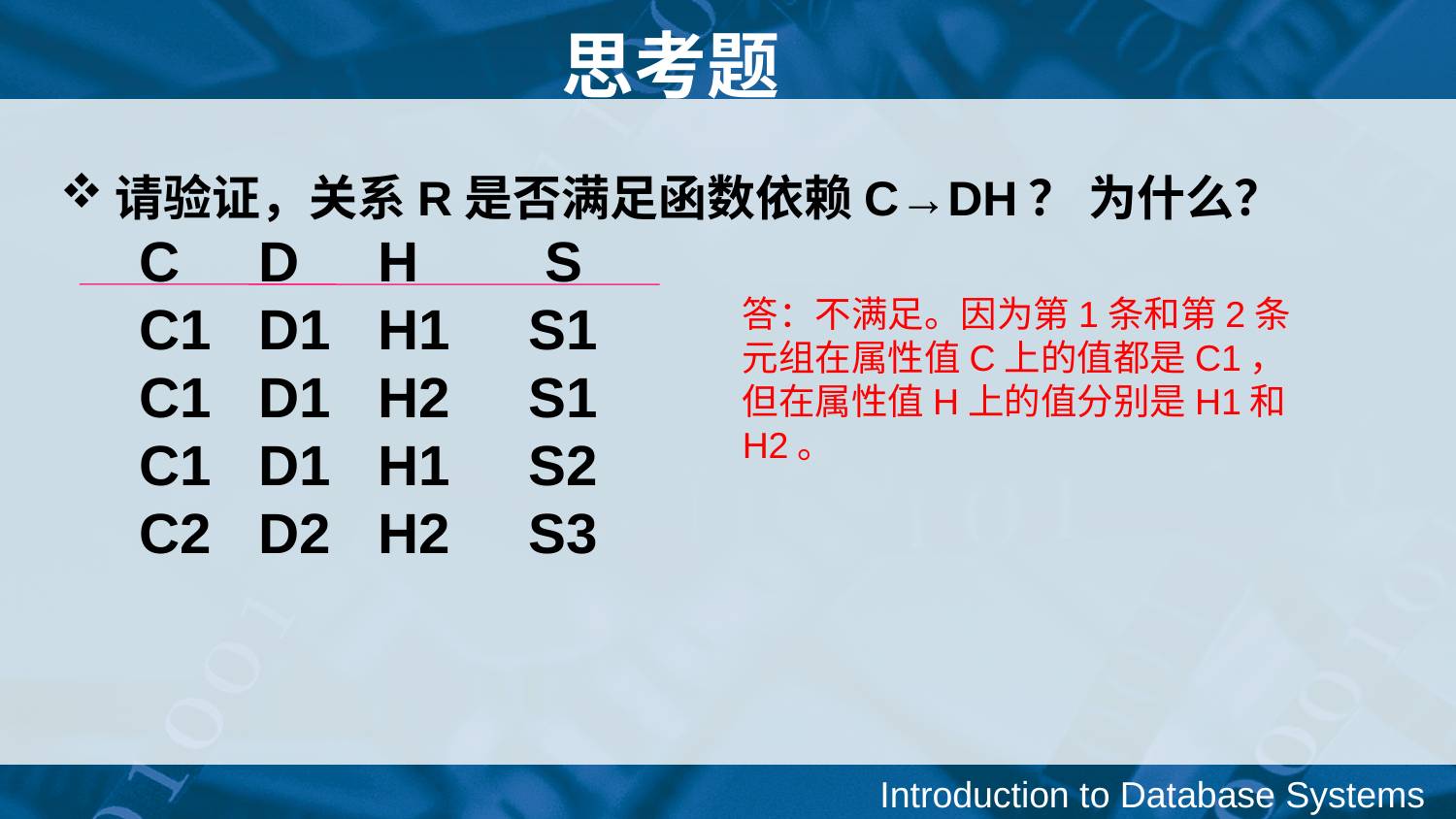

# 思考题
请验证，关系R是否满足函数依赖C→DH？ 为什么？
     C     D     H        S
     C1   D1   H1     S1
     C1   D1   H2     S1
     C1   D1   H1     S2
     C2   D2   H2     S3
答：不满足。因为第1条和第2条元组在属性值C上的值都是C1，但在属性值H上的值分别是H1和H2。